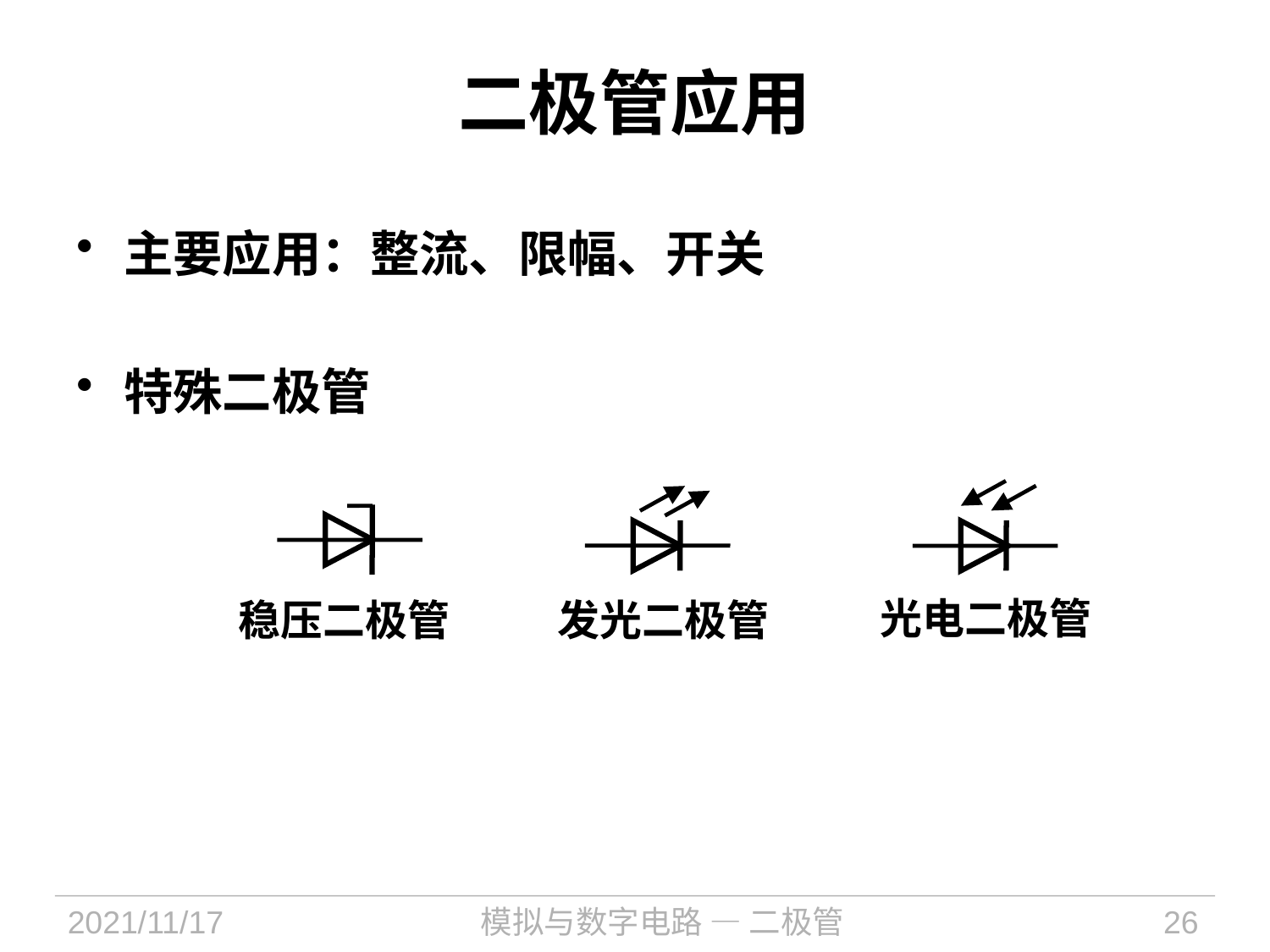

# 二极管应用
主要应用：整流、限幅、开关

特殊二极管

光电二极管
稳压二极管
发光二极管
2021/11/17
模拟与数字电路 — 二极管
26